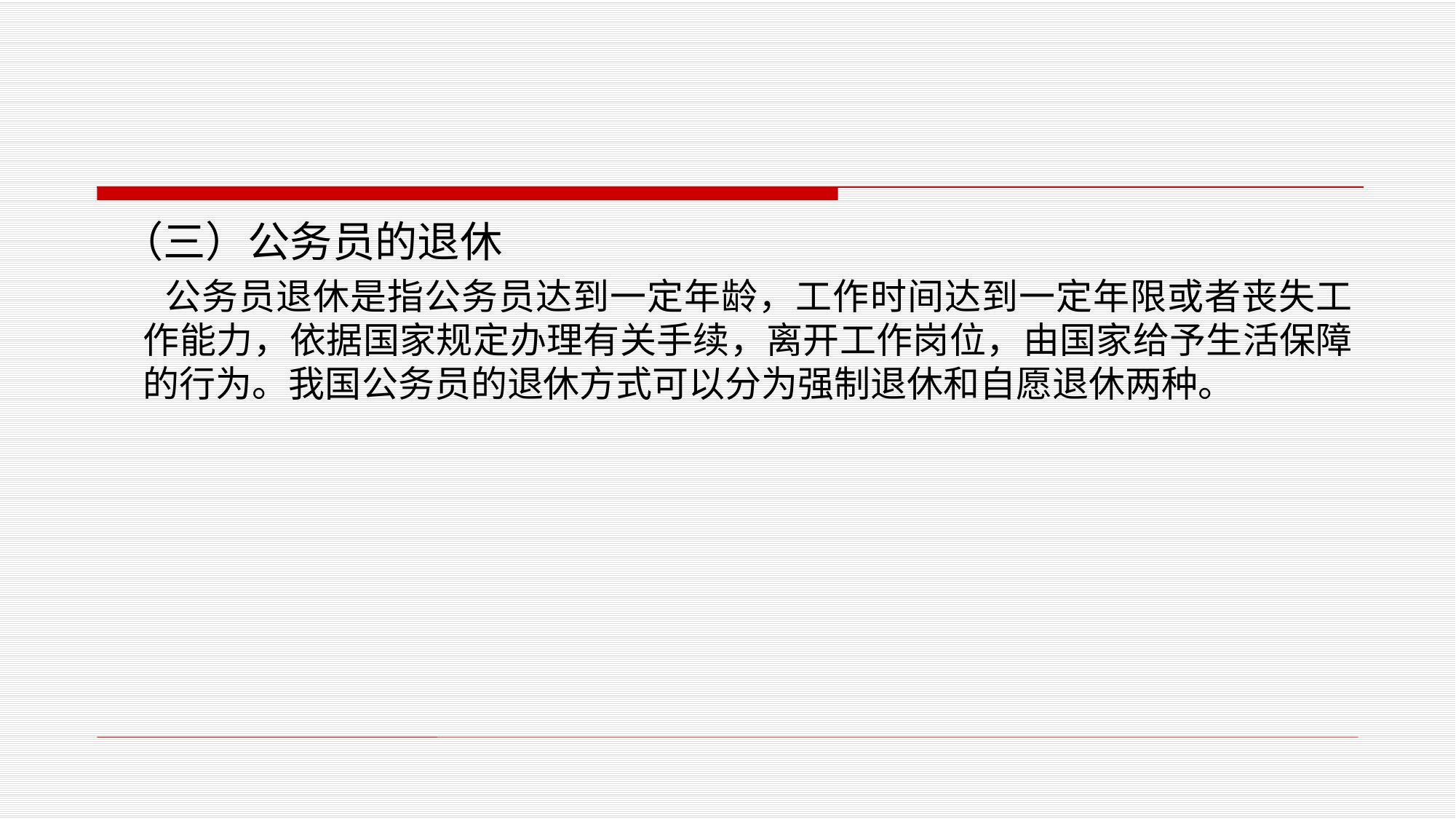

#
 （三）公务员的退休
      公务员退休是指公务员达到一定年龄，工作时间达到一定年限或者丧失工作能力，依据国家规定办理有关手续，离开工作岗位，由国家给予生活保障的行为。我国公务员的退休方式可以分为强制退休和自愿退休两种。